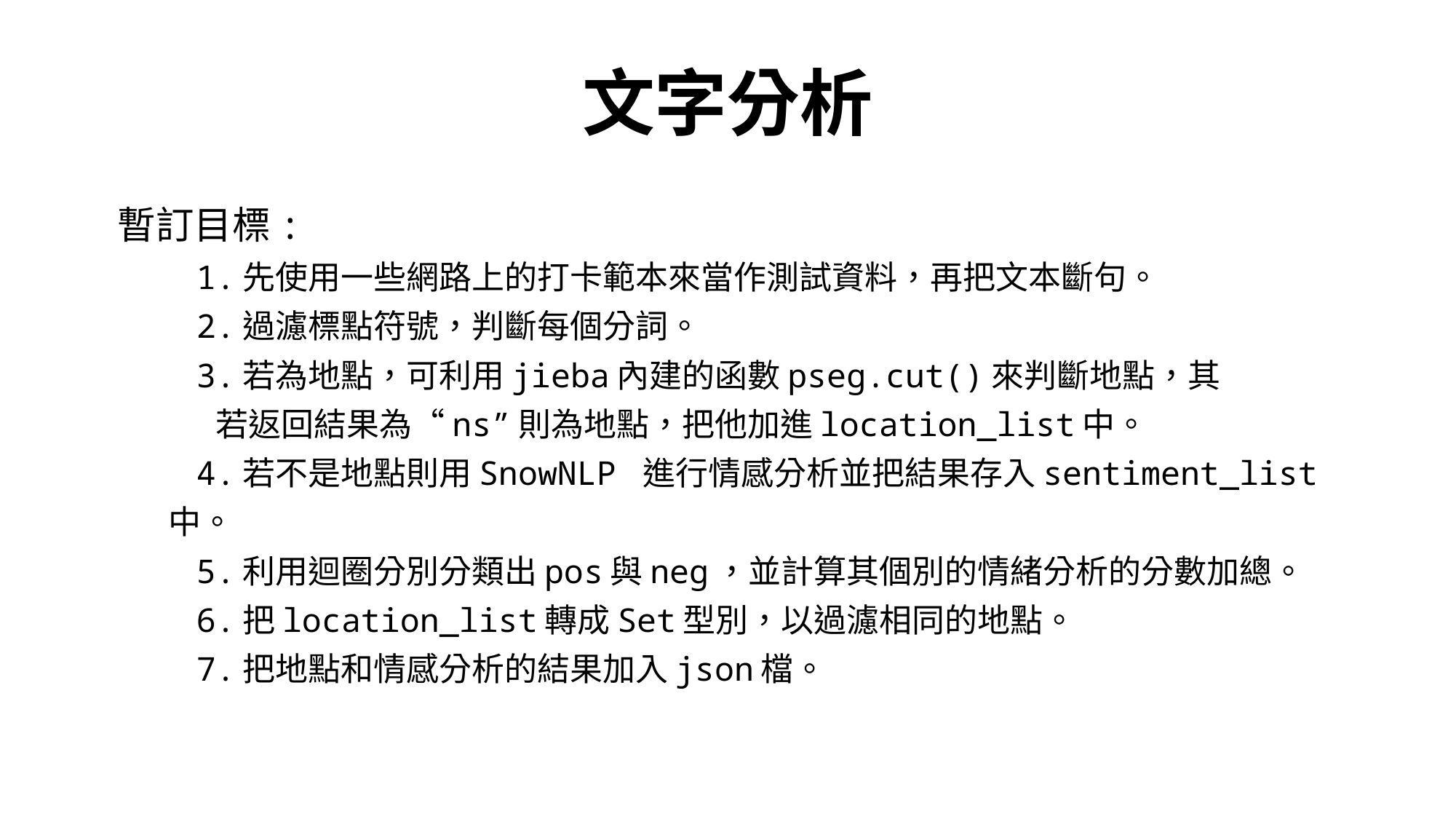

# 文字分析
暫訂目標:
    1.先使用一些網路上的打卡範本來當作測試資料，再把文本斷句。
    2.過濾標點符號，判斷每個分詞。
    3.若為地點，可利用jieba內建的函數pseg.cut()來判斷地點，其
	若返回結果為“ns”則為地點，把他加進location_list中。
    4.若不是地點則用SnowNLP 進行情感分析並把結果存入sentiment_list
      中。
    5.利用迴圈分別分類出pos與neg，並計算其個別的情緒分析的分數加總。
    6.把location_list轉成Set型別，以過濾相同的地點。
    7.把地點和情感分析的結果加入json檔。